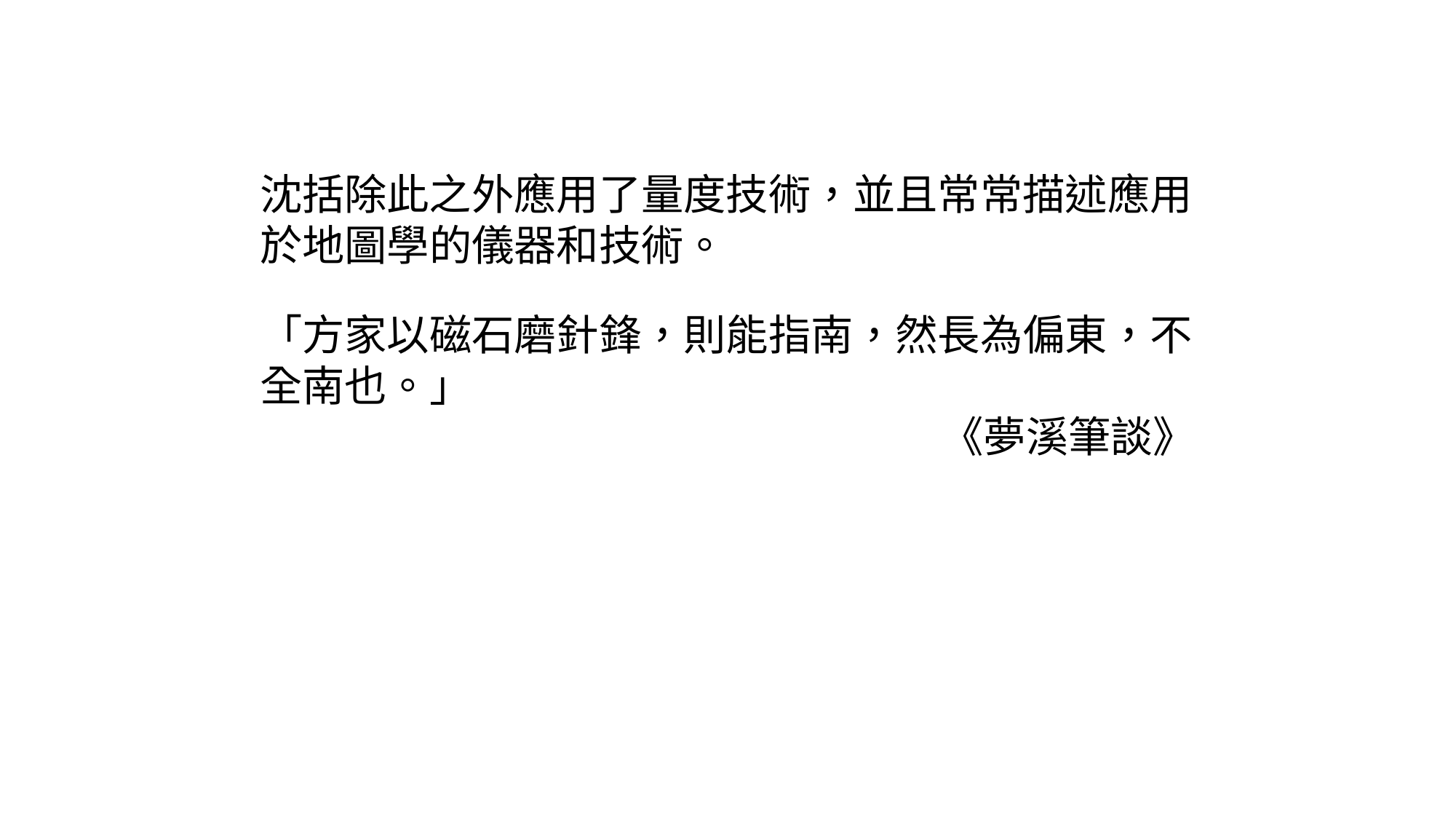

沈括除此之外應用了量度技術，並且常常描述應用於地圖學的儀器和技術。
「方家以磁石磨針鋒，則能指南，然長為偏東，不全南也。」
《夢溪筆談》